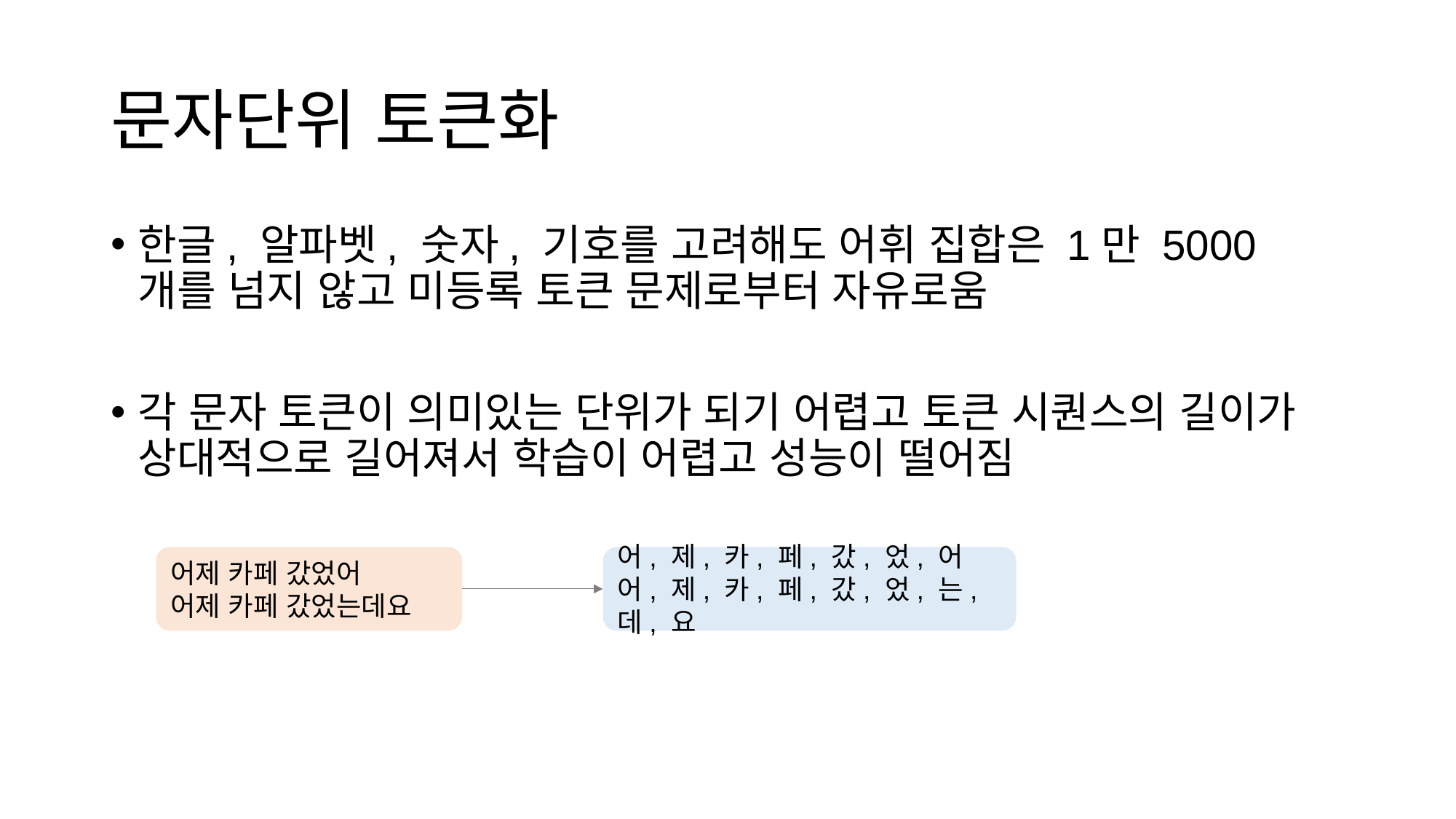

# 문자단위 토큰화
한글, 알파벳, 숫자, 기호를 고려해도 어휘 집합은 1만 5000개를 넘지 않고 미등록 토큰 문제로부터 자유로움

각 문자 토큰이 의미있는 단위가 되기 어렵고 토큰 시퀀스의 길이가 상대적으로 길어져서 학습이 어렵고 성능이 떨어짐
어제 카페 갔었어
어제 카페 갔었는데요
어, 제, 카, 페, 갔, 었, 어
어, 제, 카, 페, 갔, 었, 는, 데, 요